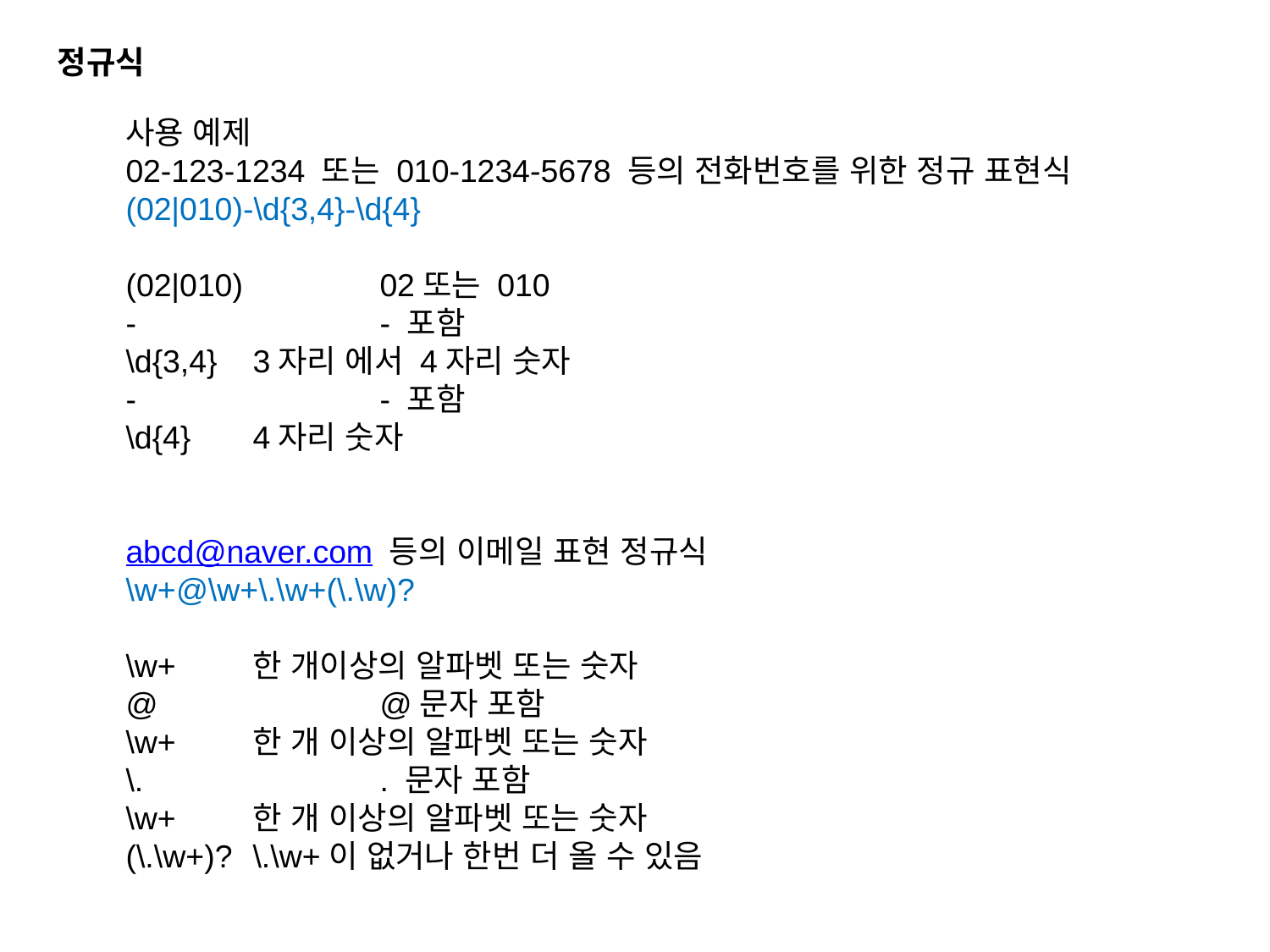

정규식
사용 예제
02-123-1234 또는 010-1234-5678 등의 전화번호를 위한 정규 표현식
(02|010)-\d{3,4}-\d{4}

(02|010)  	02또는 010
-		- 포함
\d{3,4}	3자리 에서 4자리 숫자
-		- 포함
\d{4}	4자리 숫자

abcd@naver.com 등의 이메일 표현 정규식
\w+@\w+\.\w+(\.\w)?

\w+	한 개이상의 알파벳 또는 숫자
@		@문자 포함
\w+	한 개 이상의 알파벳 또는 숫자
\.		. 문자 포함
\w+	한 개 이상의 알파벳 또는 숫자
(\.\w+)?	\.\w+이 없거나 한번 더 올 수 있음